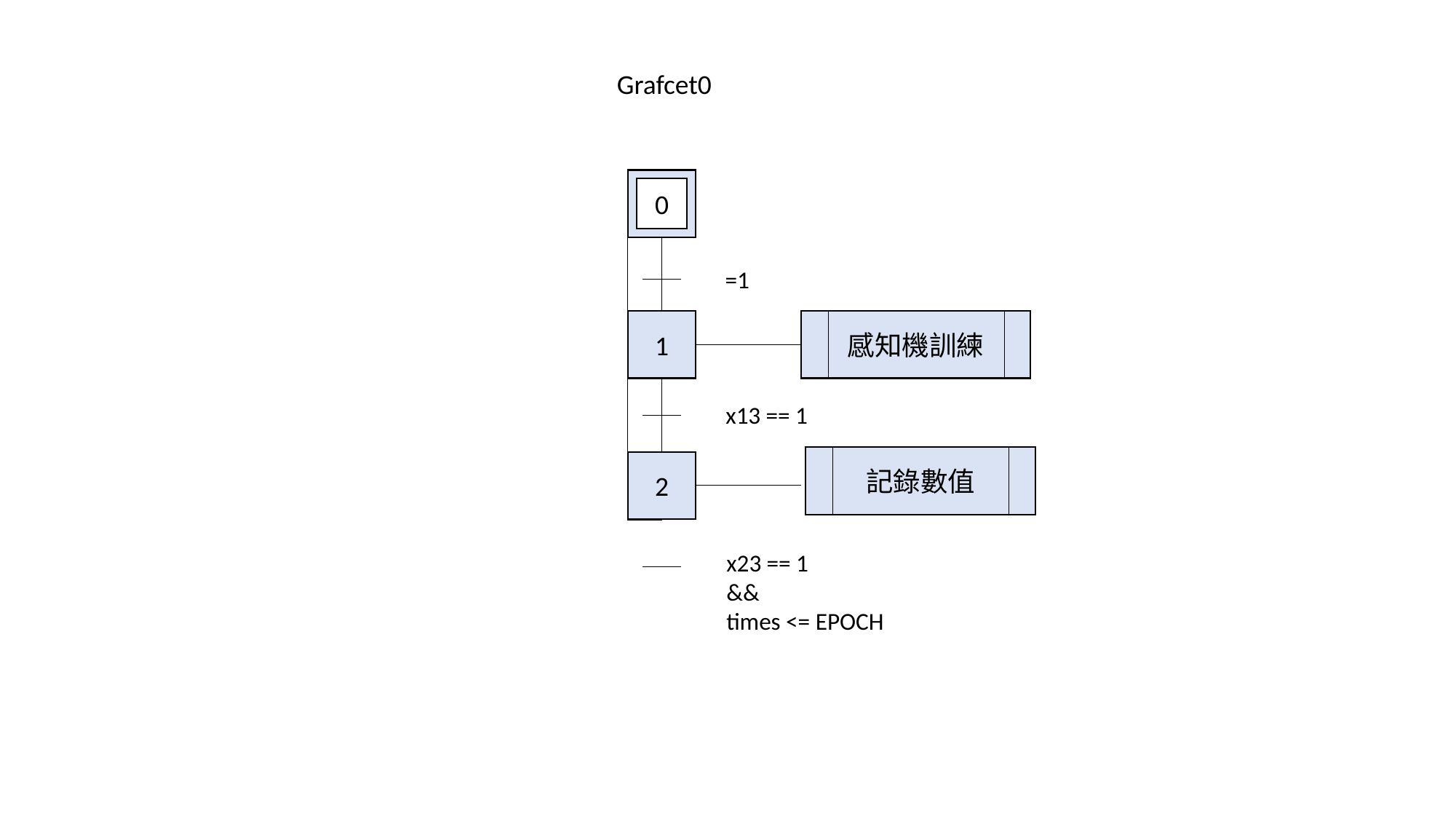

Grafcet0
0
=1
1

感知機訓練
x13 == 1

記錄數值
2
x23 == 1
&&
times <= EPOCH